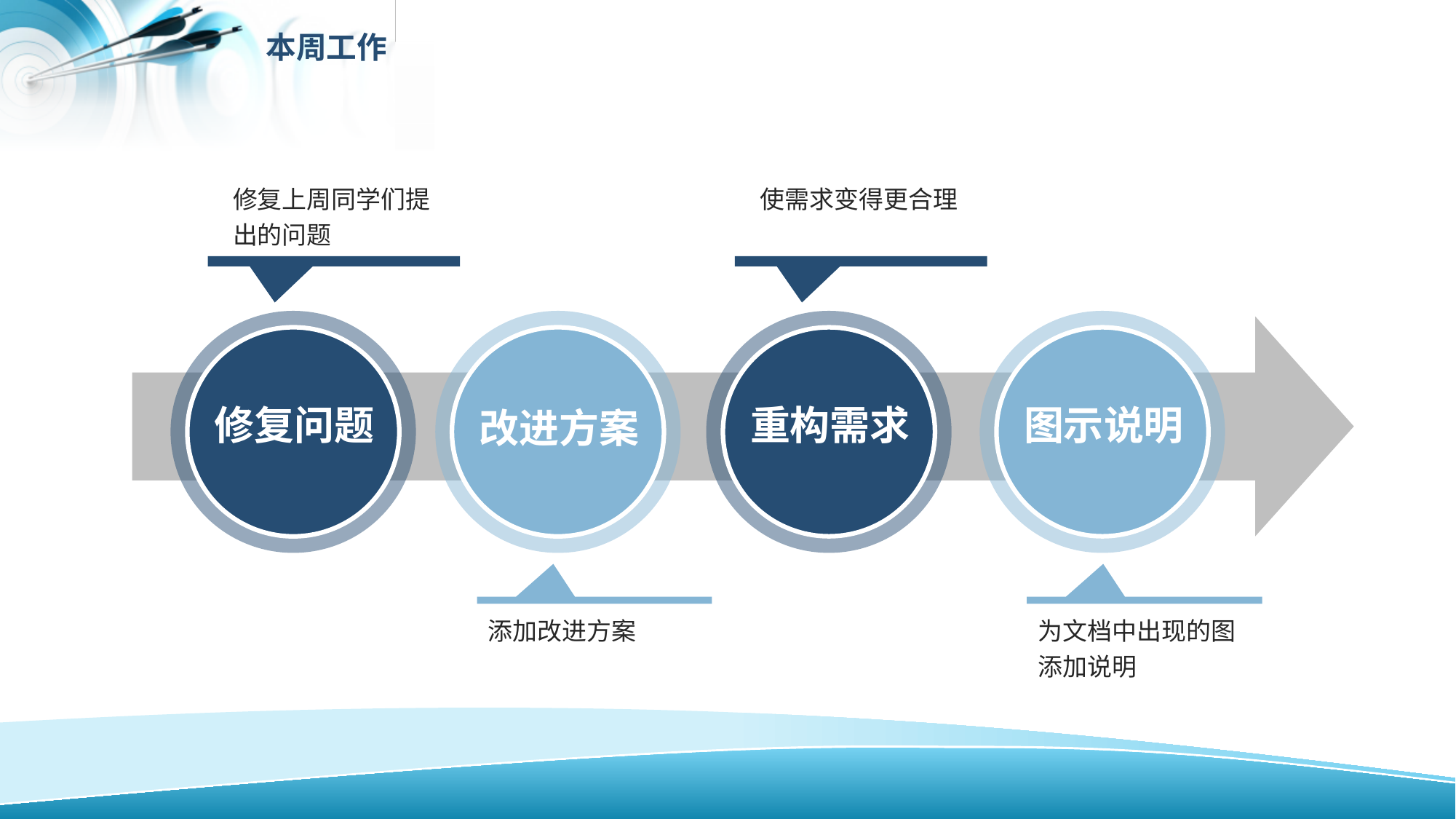

延迟符
本周工作
修复上周同学们提出的问题
使需求变得更合理

修复问题

改进方案

重构需求

图示说明

添加改进方案
为文档中出现的图添加说明